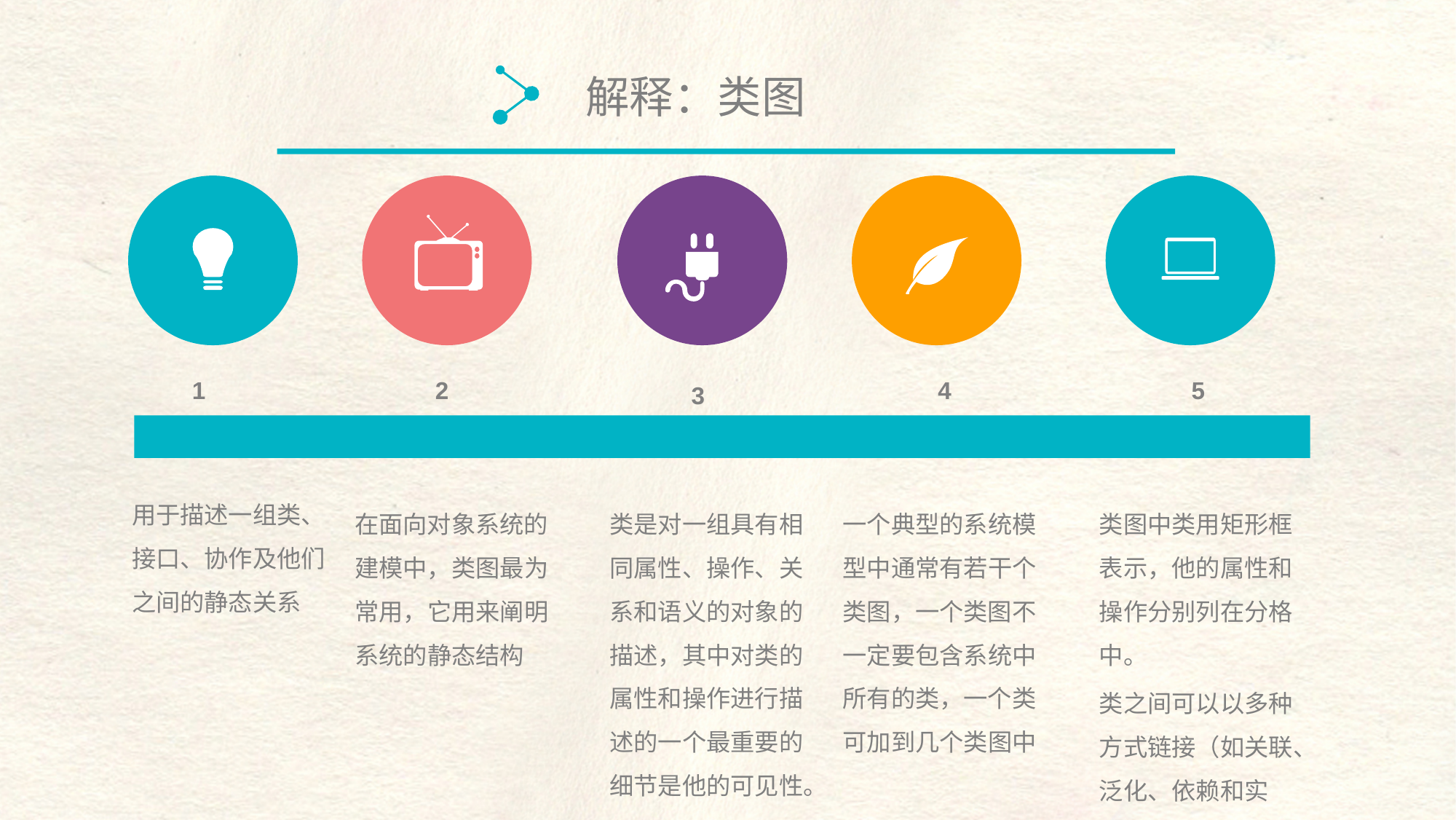

解释：类图

       1
        2
        4
         5
        3

用于描述一组类、接口、协作及他们之间的静态关系
在面向对象系统的建模中，类图最为常用，它用来阐明系统的静态结构
类是对一组具有相同属性、操作、关系和语义的对象的描述，其中对类的属性和操作进行描述的一个最重要的细节是他的可见性。
一个典型的系统模型中通常有若干个类图，一个类图不一定要包含系统中所有的类，一个类可加到几个类图中
类图中类用矩形框表示，他的属性和操作分别列在分格中。
类之间可以以多种方式链接（如关联、泛化、依赖和实现）